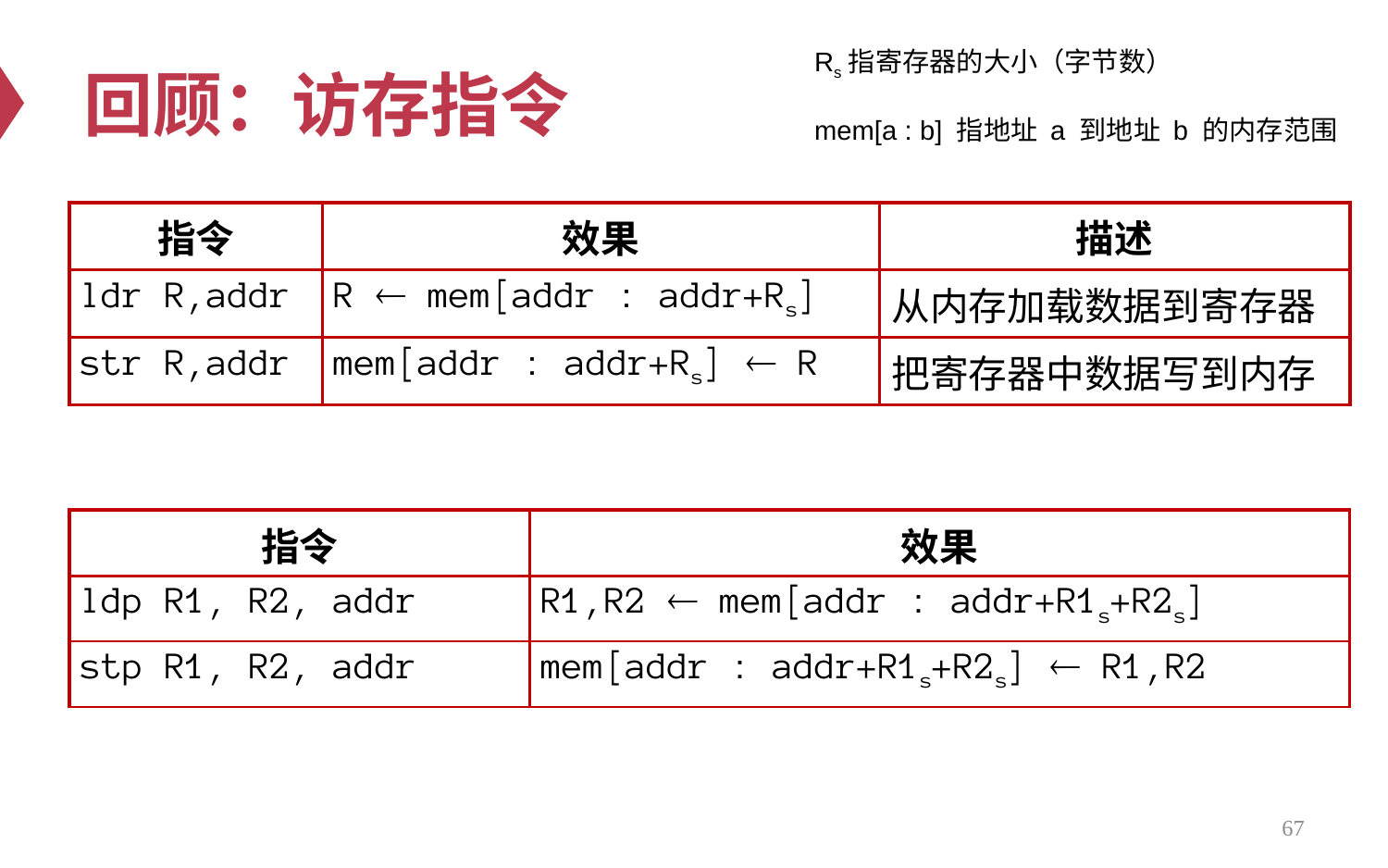

# 回顾：访存指令
Rs指寄存器的大小（字节数）

mem[a : b] 指地址 a 到地址 b 的内存范围

| 指令 | 效果 | 描述 |
| --- | --- | --- |
| ldr R,addr | R ← mem[addr : addr+Rs] | 从内存加载数据到寄存器 |
| str R,addr | mem[addr : addr+Rs] ← R | 把寄存器中数据写到内存 |
| 指令 | 效果 |
| --- | --- |
| ldp R1, R2, addr | R1,R2 ← mem[addr : addr+R1s+R2s] |
| stp R1, R2, addr | mem[addr : addr+R1s+R2s] ← R1,R2 |
67